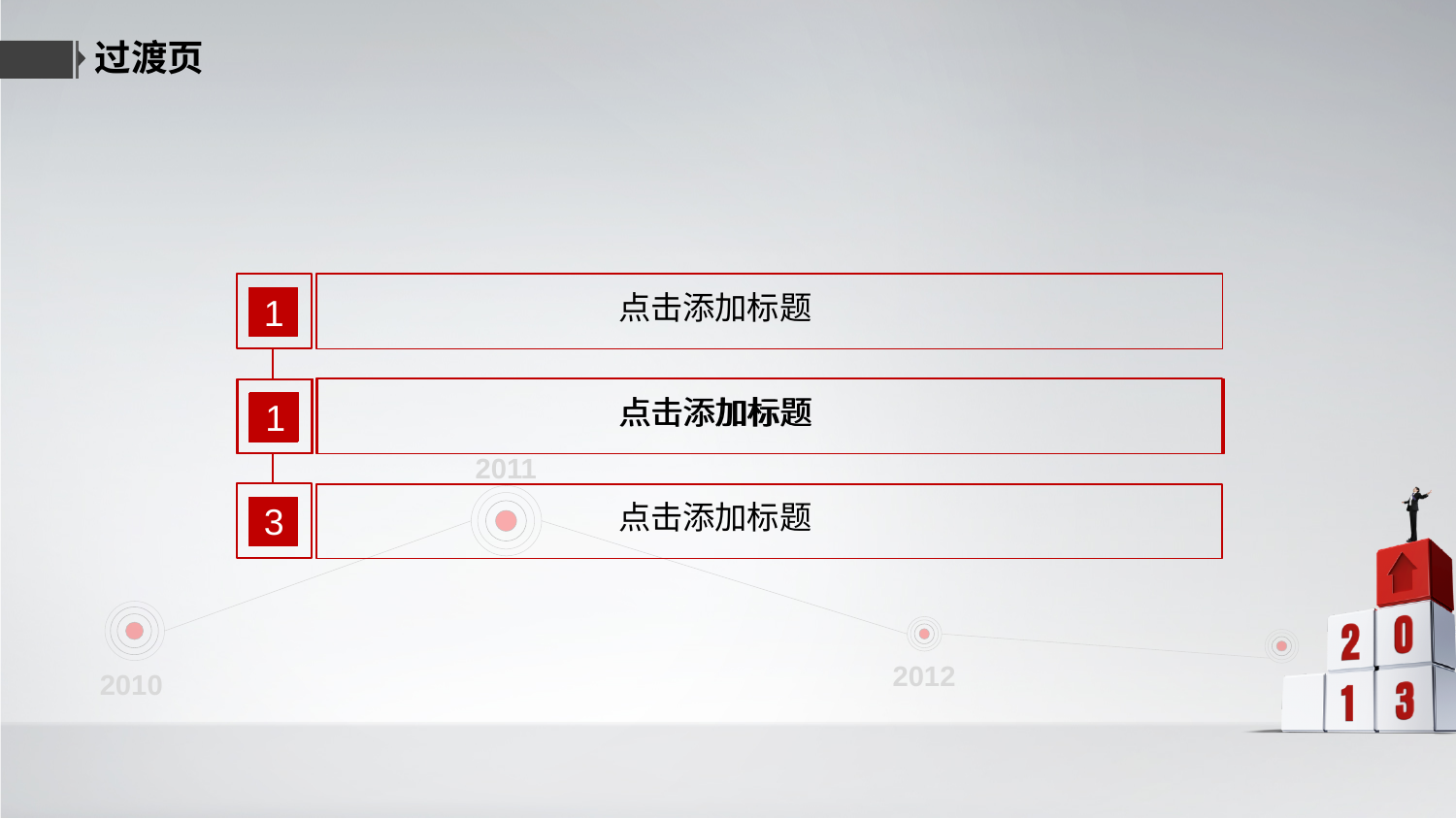

过渡页

1

点击添加标题

点击添加标题

2

3

点击添加标题

1

点击添加标题